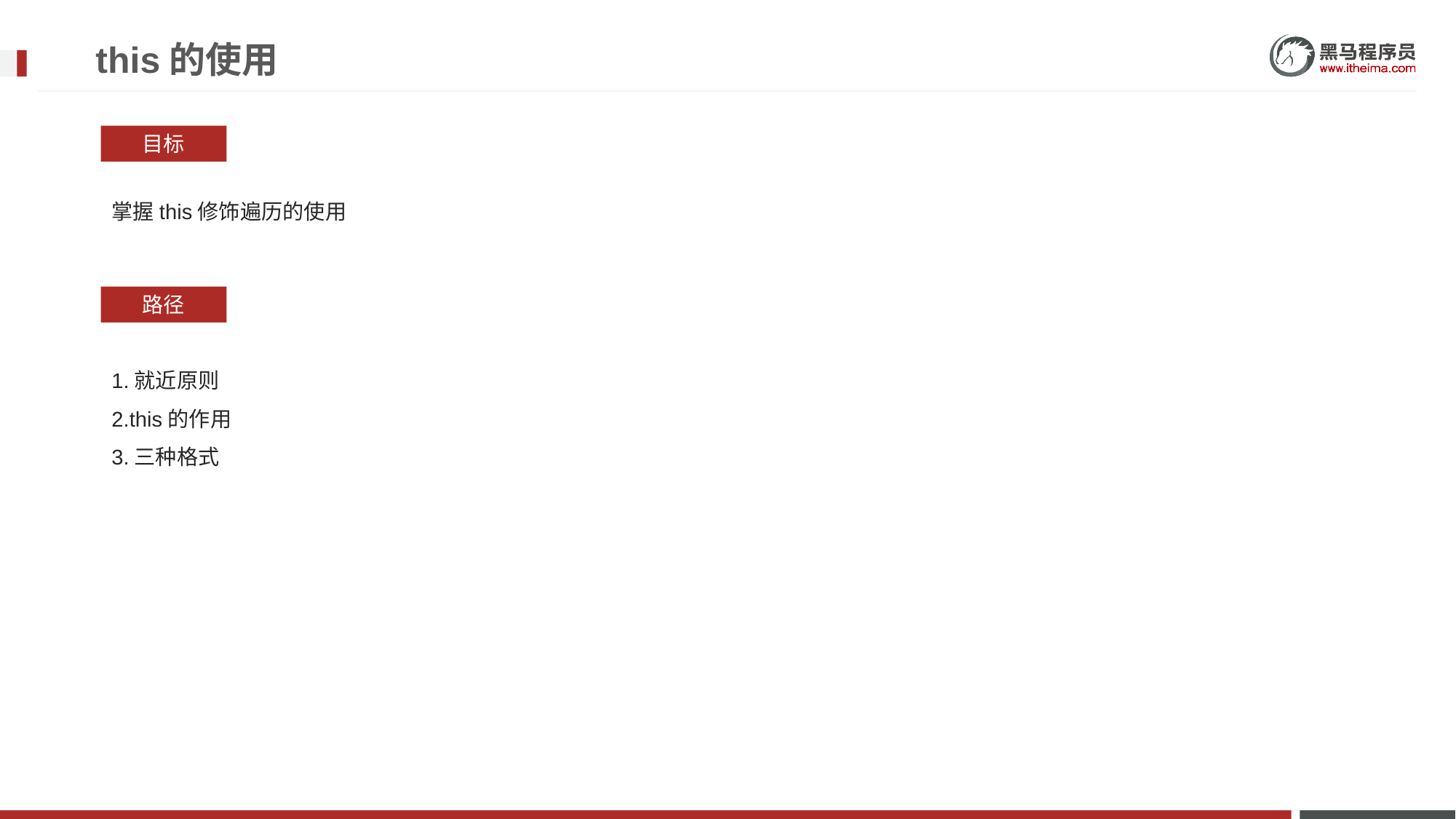

# this的使用
目标
掌握this修饰遍历的使用
路径
1.就近原则
2.this的作用
3.三种格式